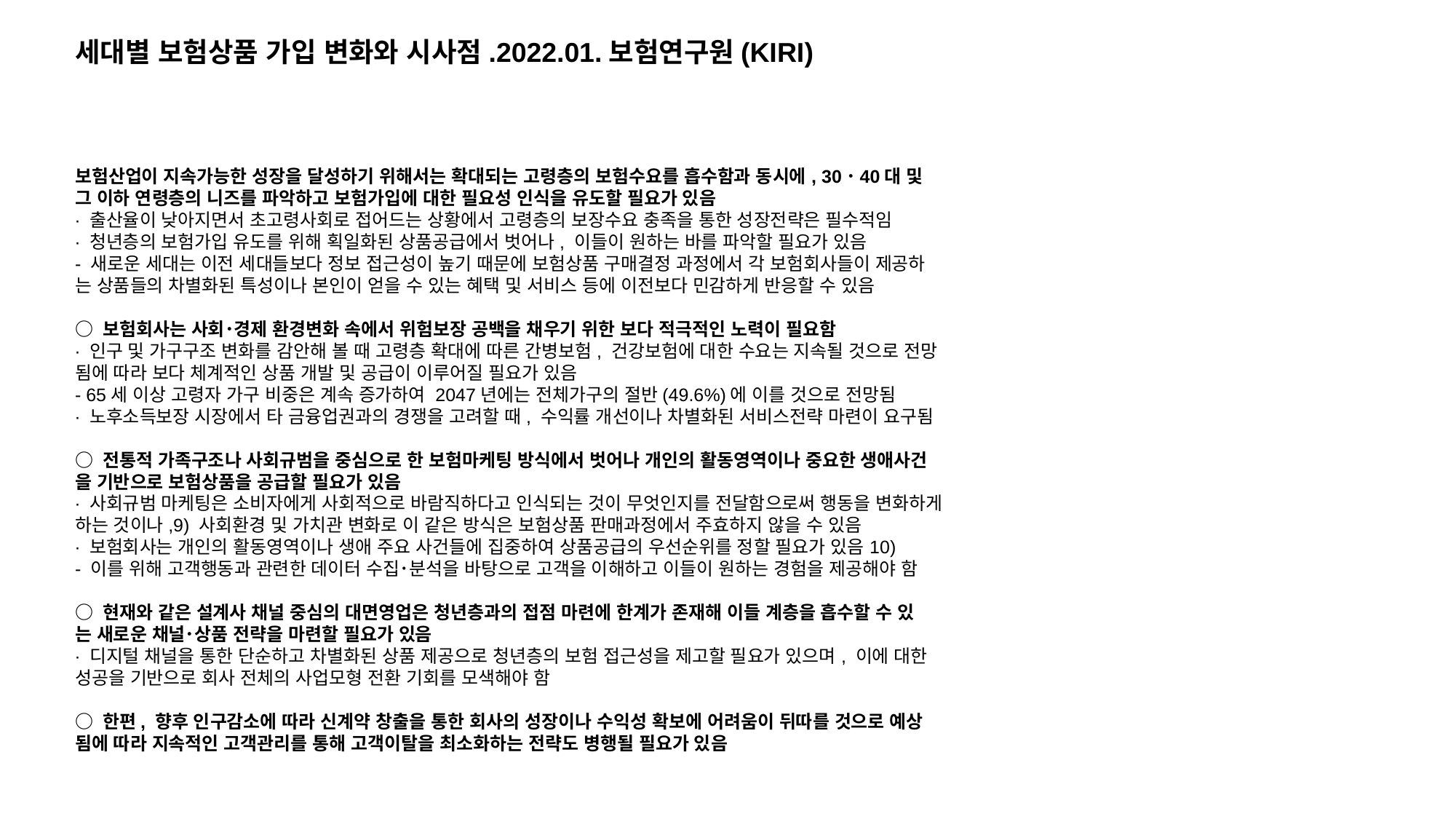

세대별 보험상품 가입 변화와 시사점.2022.01.보험연구원(KIRI)
보험산업이 지속가능한 성장을 달성하기 위해서는 확대되는 고령층의 보험수요를 흡수함과 동시에, 30･40대 및
그 이하 연령층의 니즈를 파악하고 보험가입에 대한 필요성 인식을 유도할 필요가 있음
∙ 출산율이 낮아지면서 초고령사회로 접어드는 상황에서 고령층의 보장수요 충족을 통한 성장전략은 필수적임
∙ 청년층의 보험가입 유도를 위해 획일화된 상품공급에서 벗어나, 이들이 원하는 바를 파악할 필요가 있음
- 새로운 세대는 이전 세대들보다 정보 접근성이 높기 때문에 보험상품 구매결정 과정에서 각 보험회사들이 제공하
는 상품들의 차별화된 특성이나 본인이 얻을 수 있는 혜택 및 서비스 등에 이전보다 민감하게 반응할 수 있음

○ 보험회사는 사회･경제 환경변화 속에서 위험보장 공백을 채우기 위한 보다 적극적인 노력이 필요함
∙ 인구 및 가구구조 변화를 감안해 볼 때 고령층 확대에 따른 간병보험, 건강보험에 대한 수요는 지속될 것으로 전망
됨에 따라 보다 체계적인 상품 개발 및 공급이 이루어질 필요가 있음
- 65세 이상 고령자 가구 비중은 계속 증가하여 2047년에는 전체가구의 절반(49.6%)에 이를 것으로 전망됨
∙ 노후소득보장 시장에서 타 금융업권과의 경쟁을 고려할 때, 수익률 개선이나 차별화된 서비스전략 마련이 요구됨

○ 전통적 가족구조나 사회규범을 중심으로 한 보험마케팅 방식에서 벗어나 개인의 활동영역이나 중요한 생애사건
을 기반으로 보험상품을 공급할 필요가 있음
∙ 사회규범 마케팅은 소비자에게 사회적으로 바람직하다고 인식되는 것이 무엇인지를 전달함으로써 행동을 변화하게
하는 것이나,9) 사회환경 및 가치관 변화로 이 같은 방식은 보험상품 판매과정에서 주효하지 않을 수 있음
∙ 보험회사는 개인의 활동영역이나 생애 주요 사건들에 집중하여 상품공급의 우선순위를 정할 필요가 있음10)
- 이를 위해 고객행동과 관련한 데이터 수집･분석을 바탕으로 고객을 이해하고 이들이 원하는 경험을 제공해야 함

○ 현재와 같은 설계사 채널 중심의 대면영업은 청년층과의 접점 마련에 한계가 존재해 이들 계층을 흡수할 수 있
는 새로운 채널･상품 전략을 마련할 필요가 있음
∙ 디지털 채널을 통한 단순하고 차별화된 상품 제공으로 청년층의 보험 접근성을 제고할 필요가 있으며, 이에 대한
성공을 기반으로 회사 전체의 사업모형 전환 기회를 모색해야 함

○ 한편, 향후 인구감소에 따라 신계약 창출을 통한 회사의 성장이나 수익성 확보에 어려움이 뒤따를 것으로 예상
됨에 따라 지속적인 고객관리를 통해 고객이탈을 최소화하는 전략도 병행될 필요가 있음
추가확인 필요